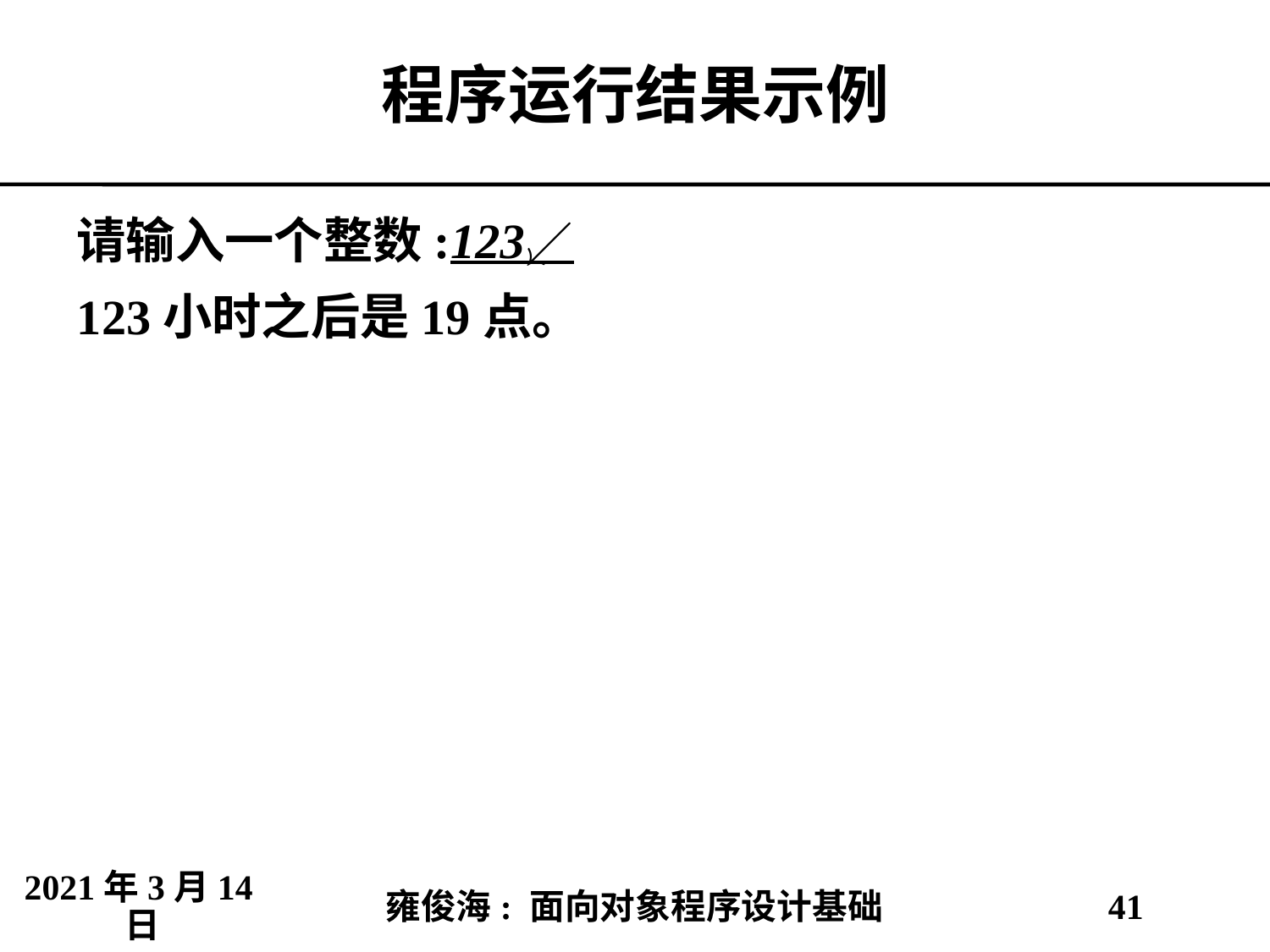

# 程序运行结果示例

请输入一个整数:123↙
123小时之后是19点。
2021年3月14日
雍俊海: 面向对象程序设计基础
41